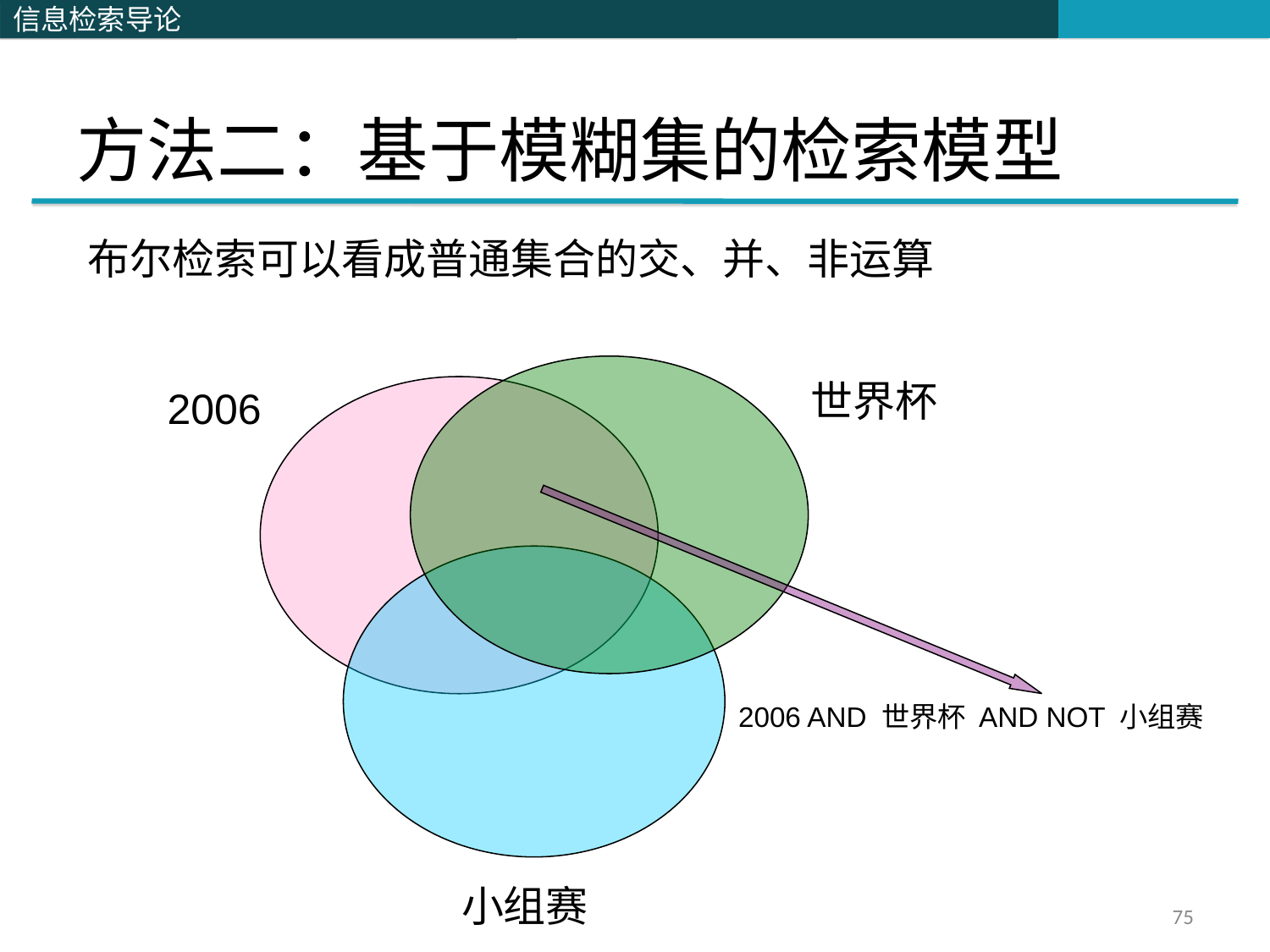

# 方法二：基于模糊集的检索模型
布尔检索可以看成普通集合的交、并、非运算

世界杯
2006

2006 AND 世界杯 AND NOT 小组赛
小组赛
75